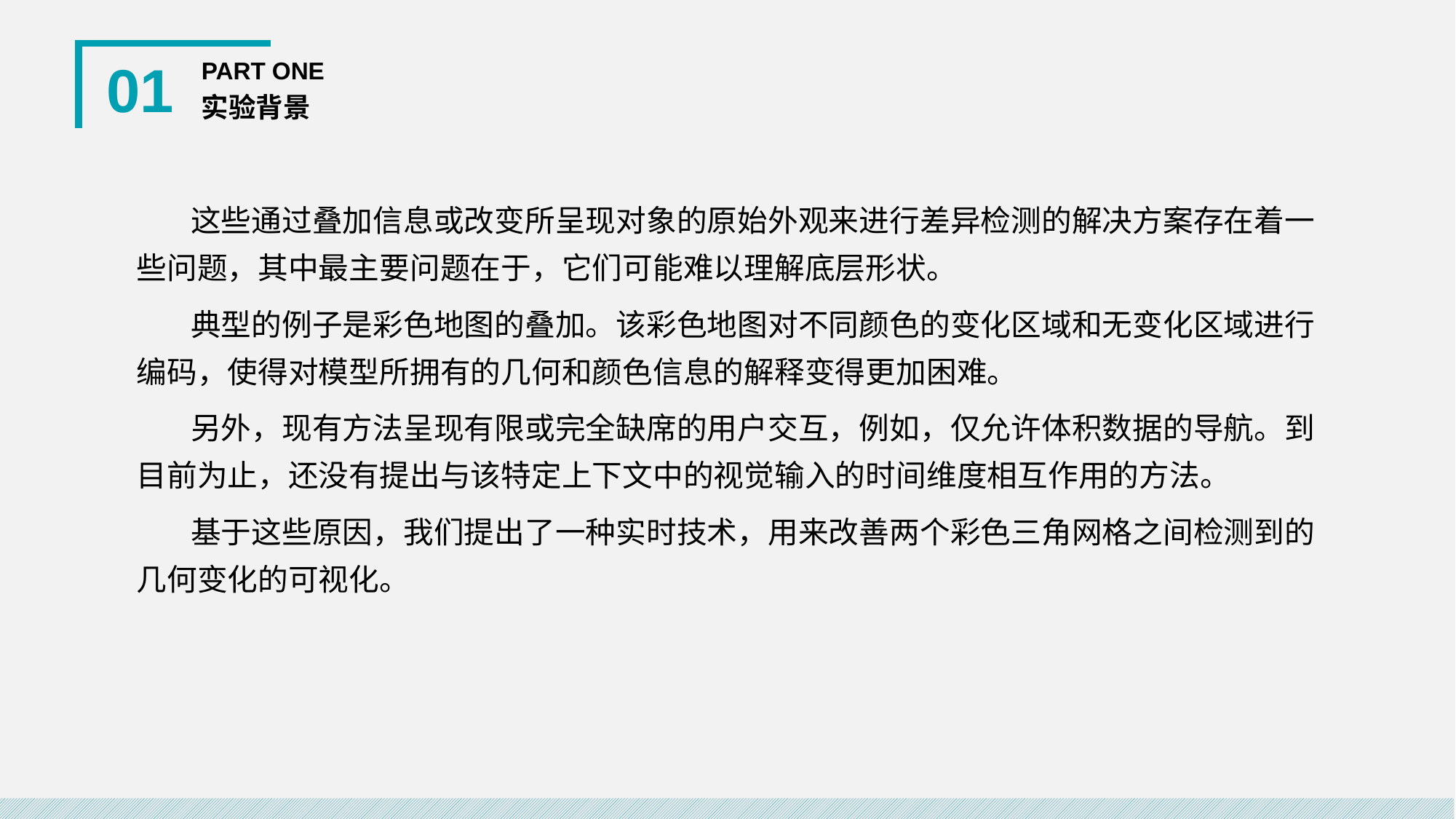

01
PART ONE
实验背景
       这些通过叠加信息或改变所呈现对象的原始外观来进行差异检测的解决方案存在着一些问题，其中最主要问题在于，它们可能难以理解底层形状。
       典型的例子是彩色地图的叠加。该彩色地图对不同颜色的变化区域和无变化区域进行编码，使得对模型所拥有的几何和颜色信息的解释变得更加困难。
       另外，现有方法呈现有限或完全缺席的用户交互，例如，仅允许体积数据的导航。到目前为止，还没有提出与该特定上下文中的视觉输入的时间维度相互作用的方法。
       基于这些原因，我们提出了一种实时技术，用来改善两个彩色三角网格之间检测到的几何变化的可视化。